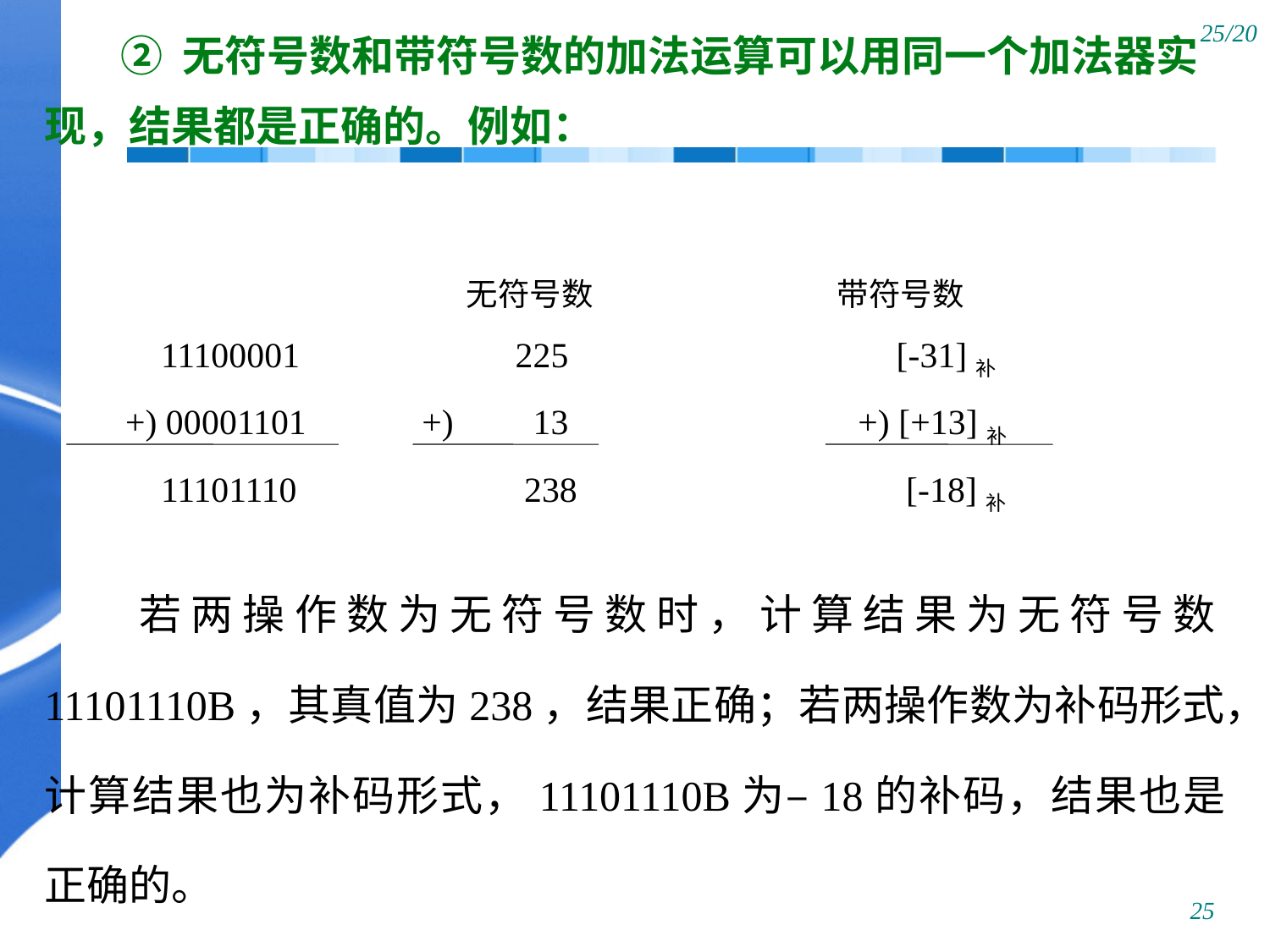

② 无符号数和带符号数的加法运算可以用同一个加法器实现，结果都是正确的。例如：
                     	           无符号数                                  带符号数
    11100001          	 225            		 [-31]补
+) 00001101             +) 	   13             	           +) [+13]补
    11101110        		  238                                     [-18]补

    若两操作数为无符号数时，计算结果为无符号数11101110B，其真值为238，结果正确；若两操作数为补码形式，计算结果也为补码形式，11101110B为–18的补码，结果也是正确的。